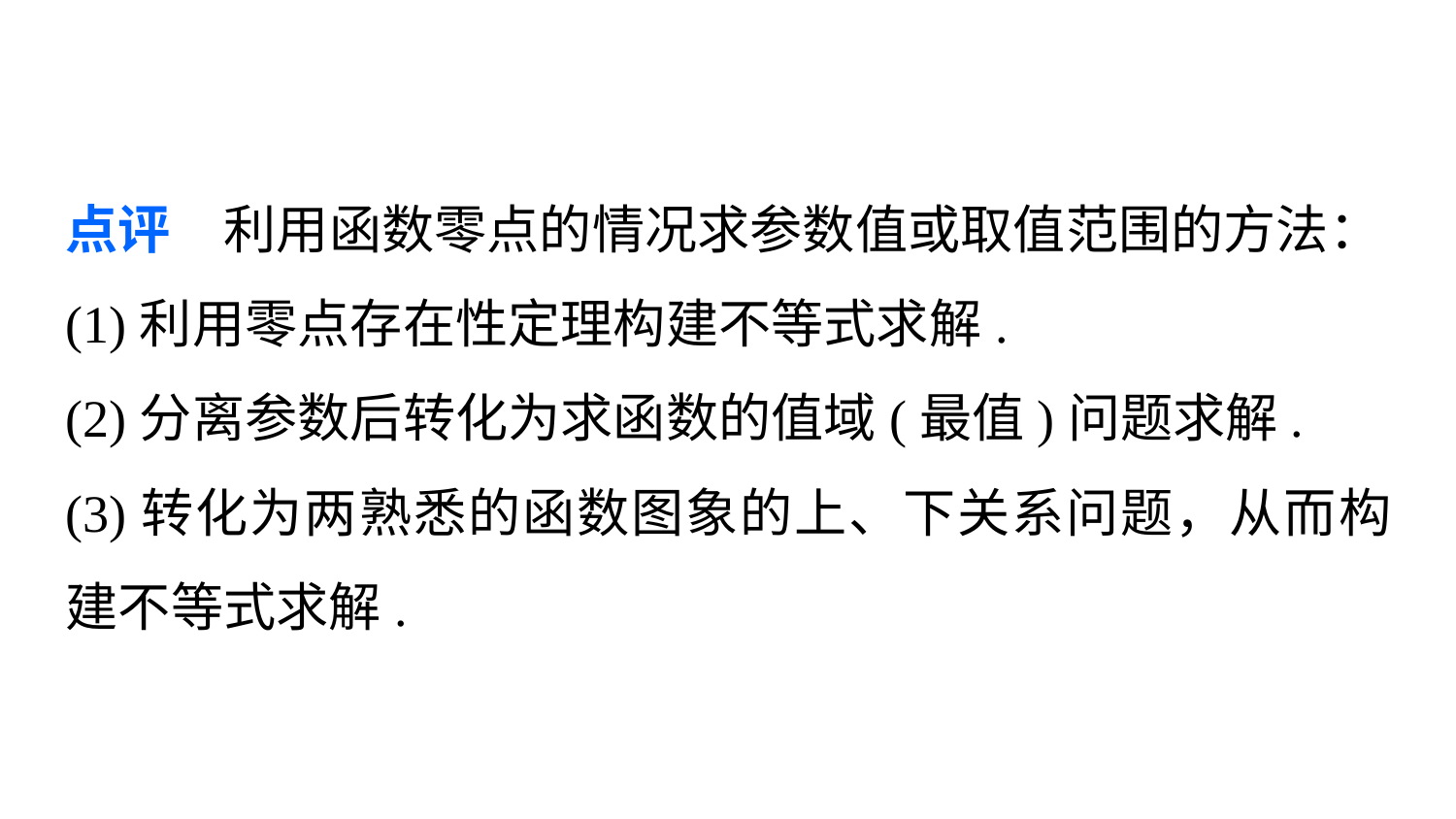

点评　利用函数零点的情况求参数值或取值范围的方法：
(1)利用零点存在性定理构建不等式求解.
(2)分离参数后转化为求函数的值域(最值)问题求解.
(3)转化为两熟悉的函数图象的上、下关系问题，从而构建不等式求解.